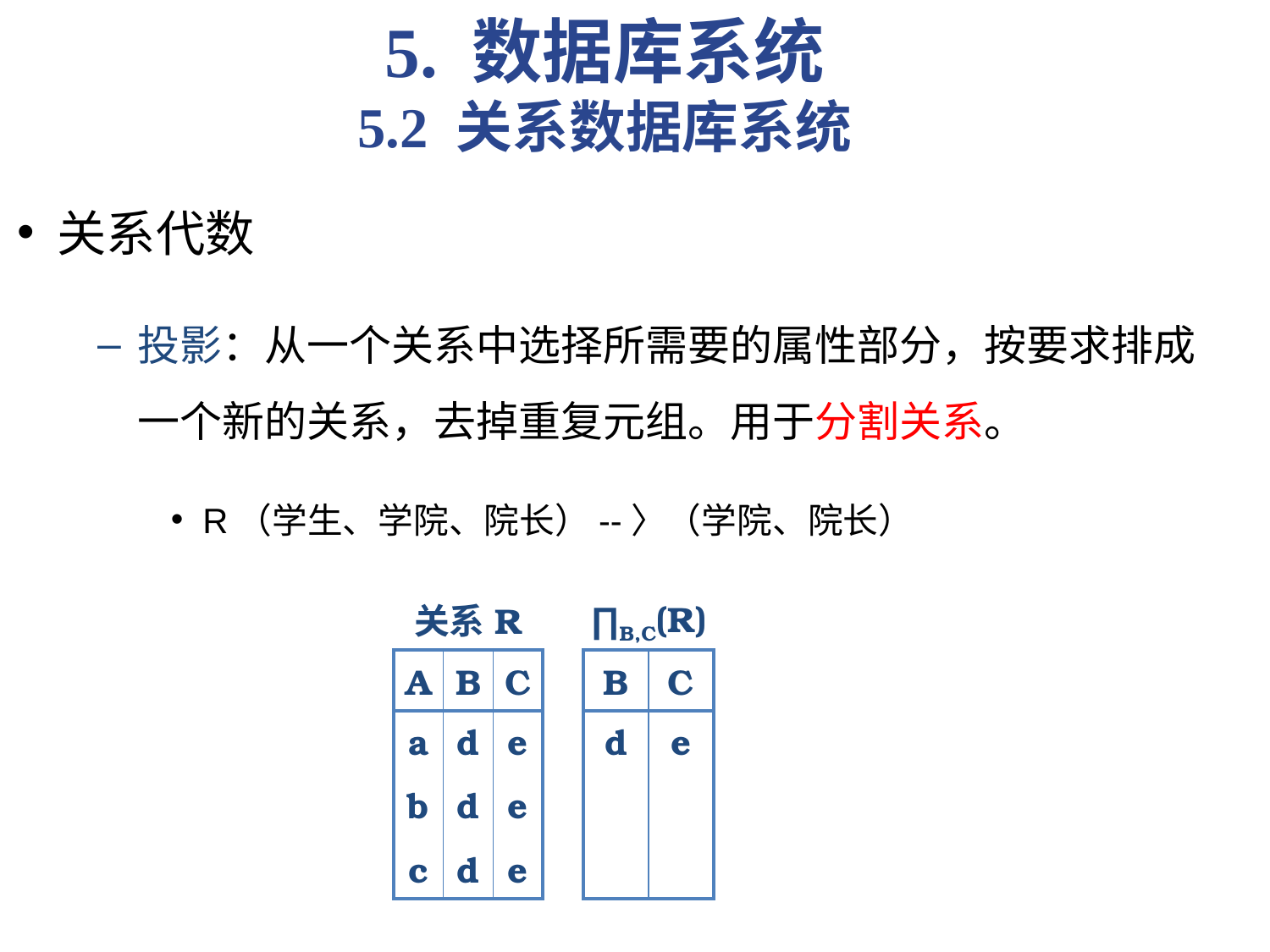

5. 数据库系统
5.2 关系数据库系统
关系代数
投影：从一个关系中选择所需要的属性部分，按要求排成一个新的关系，去掉重复元组。用于分割关系。
R（学生、学院、院长）--〉（学院、院长）
| 关系R |  |  |
| --- | --- | --- |
| A | B | C |
| a | d | e |
| b | d | e |
| c | d | e |
| ∏B,C(R) |  |
| --- | --- |
| B | C |
| d | e |
|  |  |
|  |  |
9